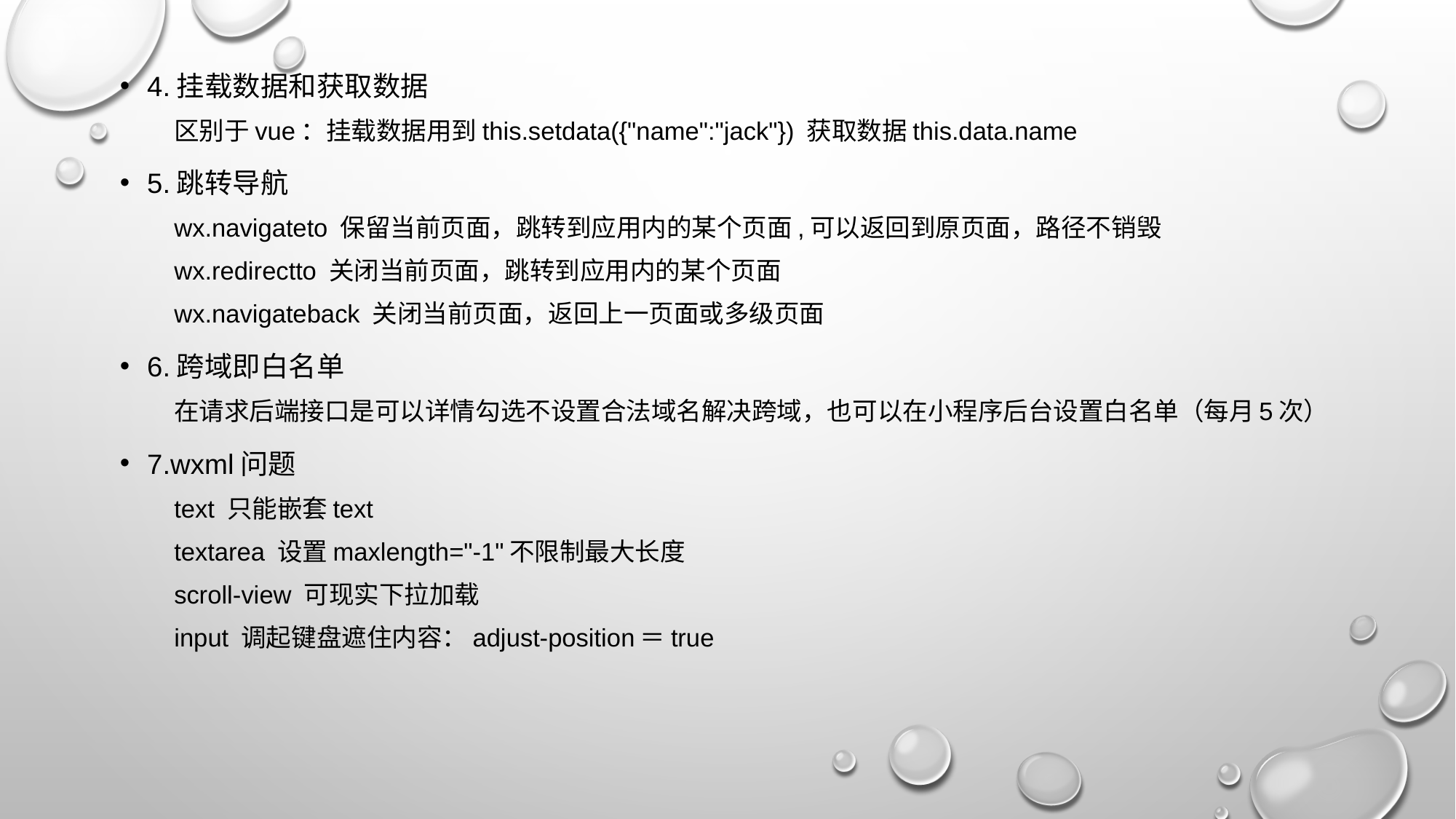

4.挂载数据和获取数据
	区别于vue：挂载数据用到this.setdata({"name":"jack"}) 获取数据this.data.name
5.跳转导航
	wx.navigateto 保留当前页面，跳转到应用内的某个页面,可以返回到原页面，路径不销毁
	wx.redirectto 关闭当前页面，跳转到应用内的某个页面
	wx.navigateback 关闭当前页面，返回上一页面或多级页面
6.跨域即白名单
	在请求后端接口是可以详情勾选不设置合法域名解决跨域，也可以在小程序后台设置白名单（每月5次）
7.wxml问题
	text 只能嵌套text
	textarea 设置maxlength="-1"不限制最大长度
	scroll-view 可现实下拉加载
	input 调起键盘遮住内容：adjust-position＝true